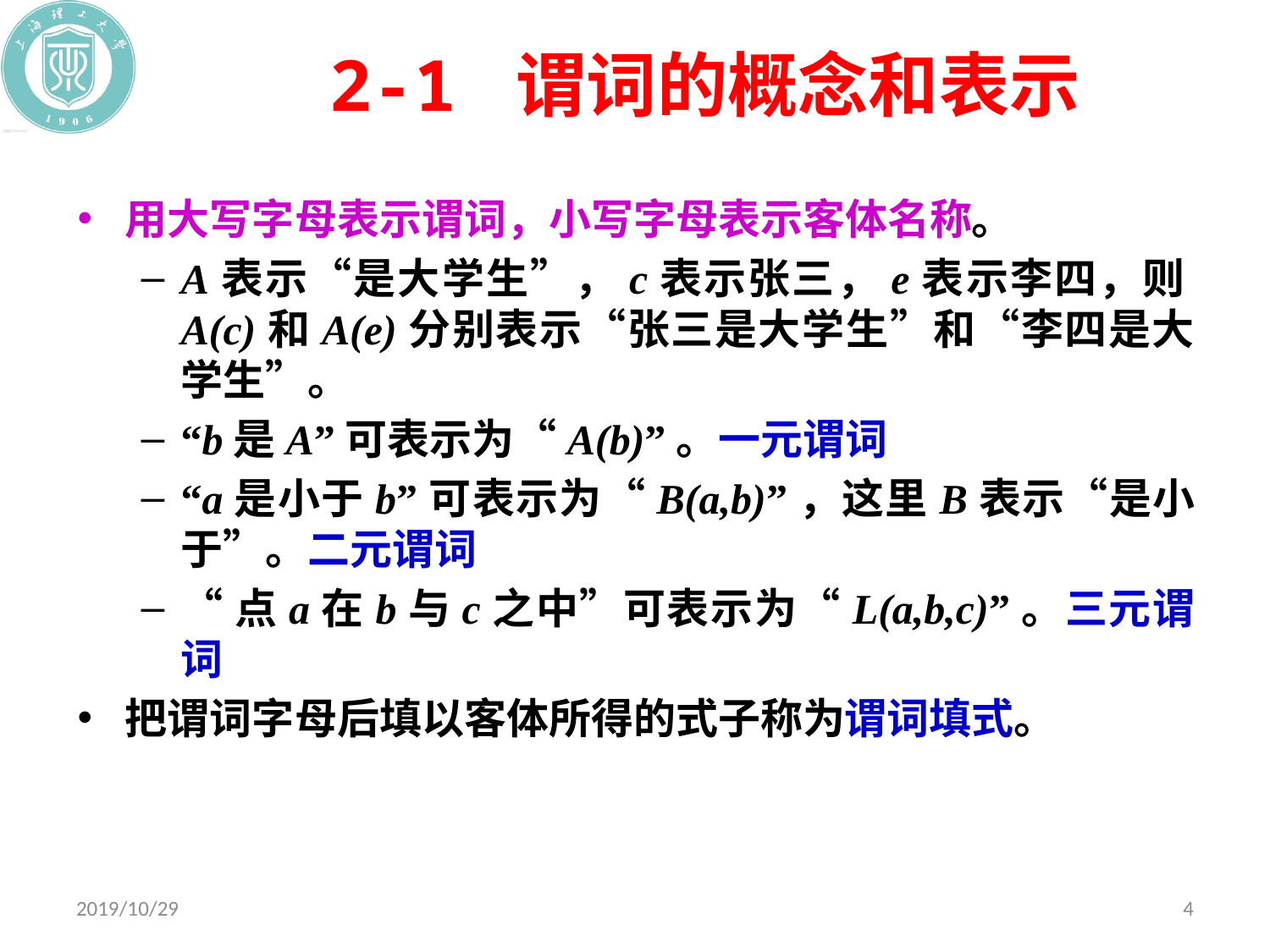

# 2-1 谓词的概念和表示
用大写字母表示谓词，小写字母表示客体名称。
A表示“是大学生”，c表示张三，e表示李四，则A(c)和A(e)分别表示“张三是大学生”和“李四是大学生”。
“b是A”可表示为“A(b)”。一元谓词
“a是小于b”可表示为“B(a,b)”，这里B表示“是小于”。二元谓词
“点a在b与c之中”可表示为“L(a,b,c)”。三元谓词
把谓词字母后填以客体所得的式子称为谓词填式。
2019/10/29
4